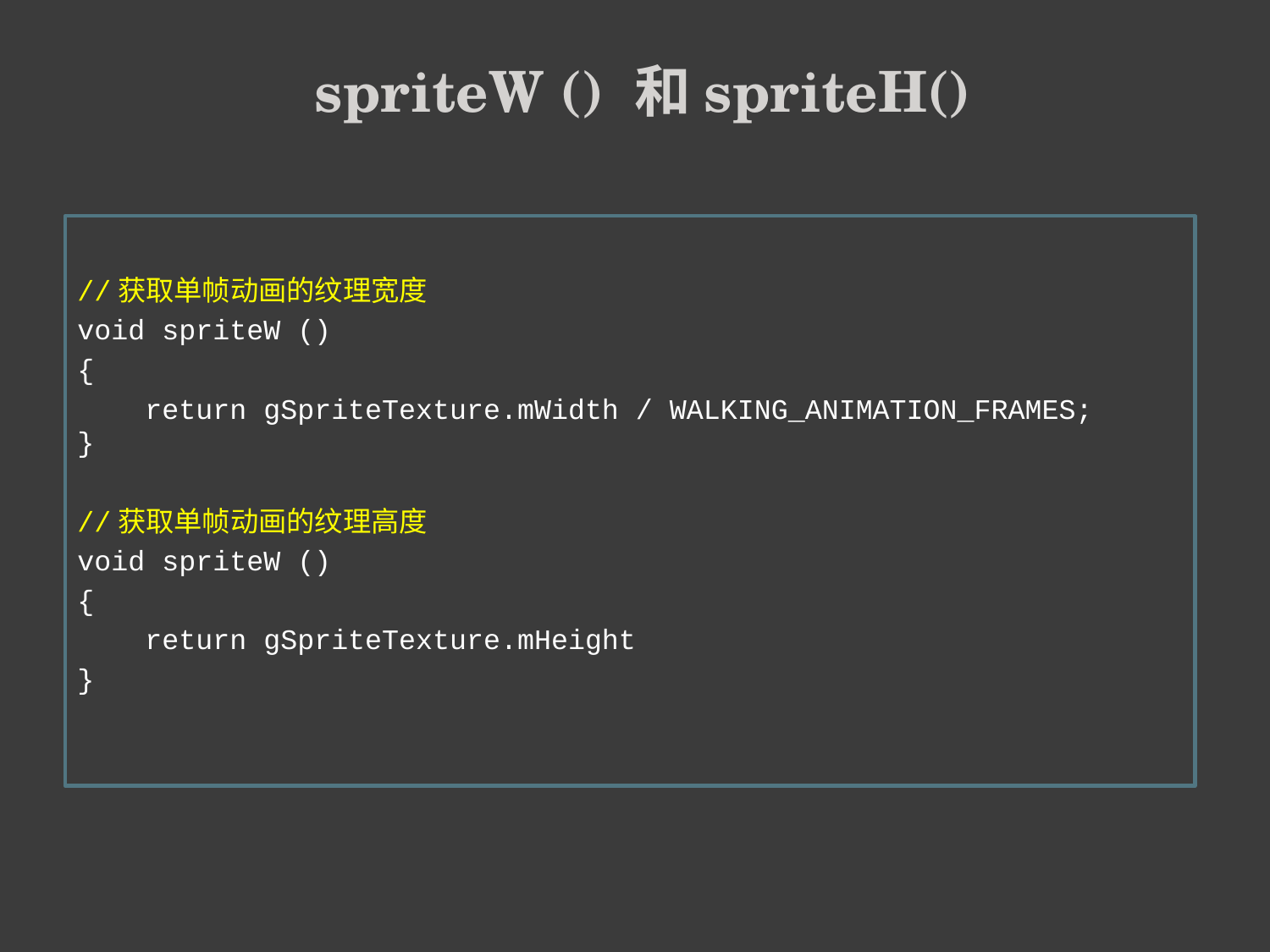

spriteW () 和spriteH()
//获取单帧动画的纹理宽度
void spriteW ()
{
    return gSpriteTexture.mWidth / WALKING_ANIMATION_FRAMES;
}

//获取单帧动画的纹理高度
void spriteW ()
{
    return gSpriteTexture.mHeight
}